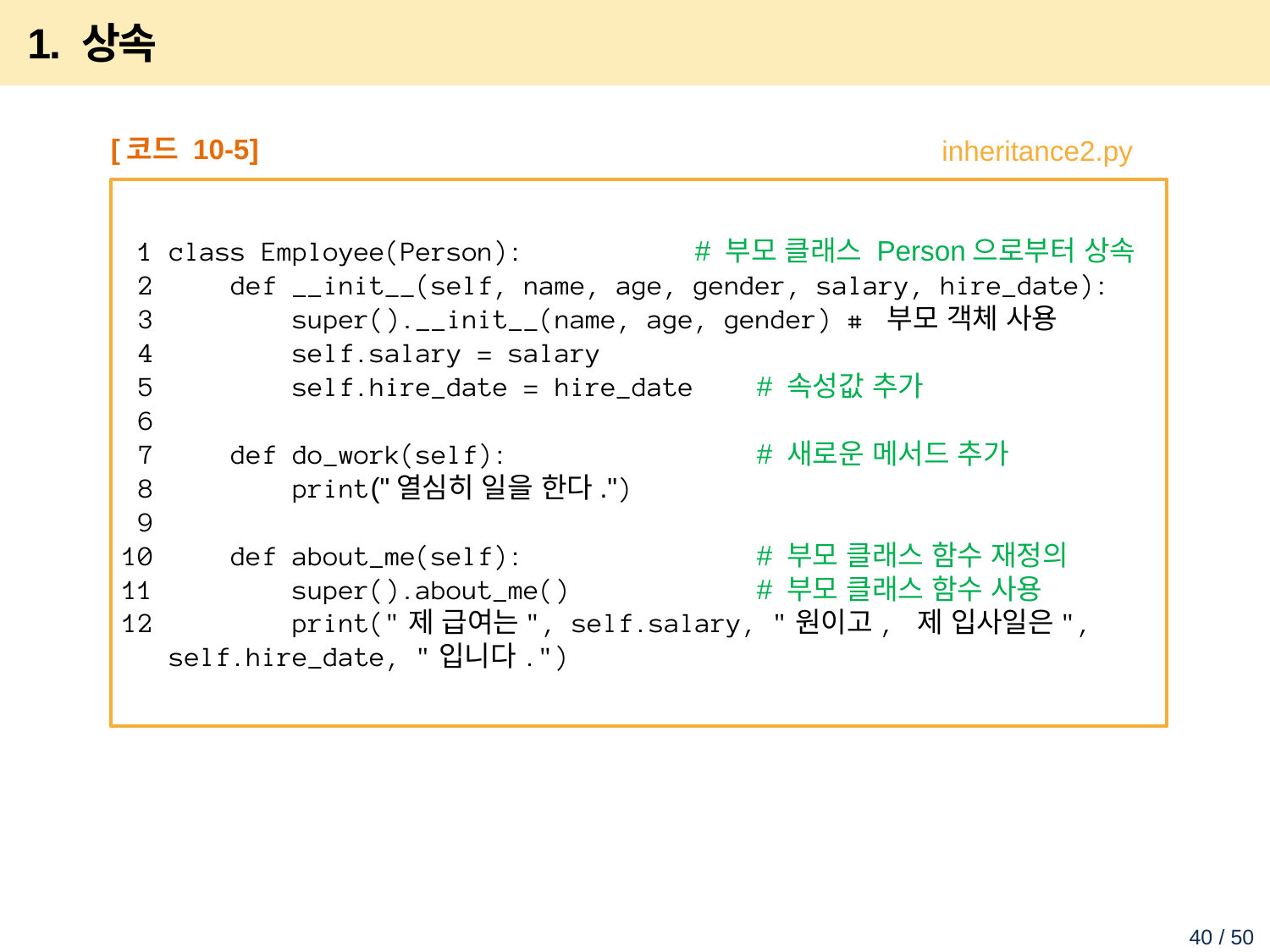

# 1. 상속

[코드 10-5]
 1 class Employee(Person):           # 부모 클래스 Person으로부터 상속
 2     def __init__(self, name, age, gender, salary, hire_date):
 3         super().__init__(name, age, gender) # 부모 객체 사용
 4         self.salary = salary
 5         self.hire_date = hire_date    # 속성값 추가
 6
 7     def do_work(self):                # 새로운 메서드 추가
 8         print("열심히 일을 한다.")
 9
10     def about_me(self):               # 부모 클래스 함수 재정의
11         super().about_me()            # 부모 클래스 함수 사용
12         print("제 급여는", self.salary, "원이고, 제 입사일은",
   self.hire_date, "입니다.")
inheritance2.py